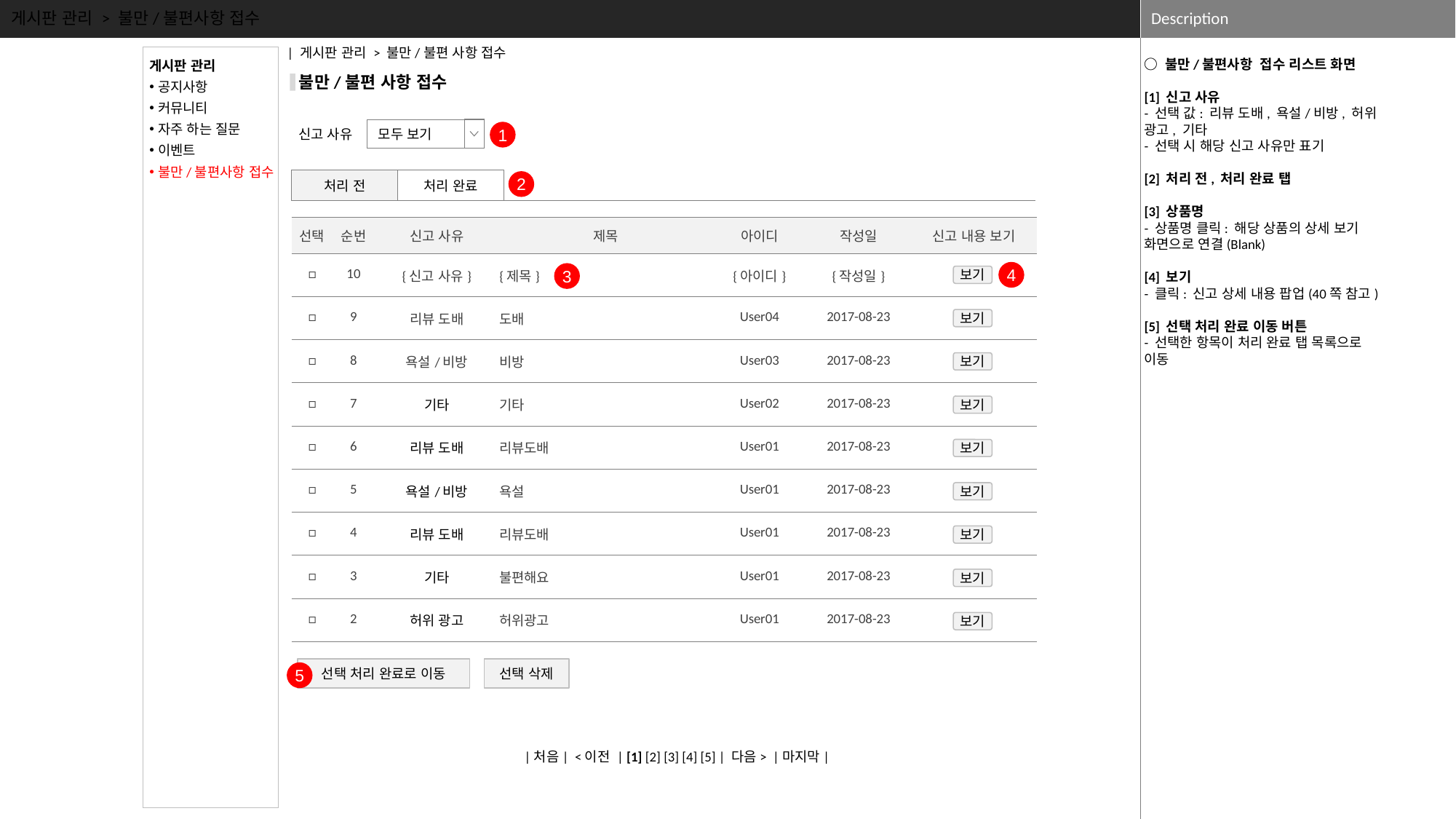

게시판 관리 > 불만/불편사항 접수
| 게시판 관리 > 불만/불편 사항 접수

○ 불만/불편사항  접수 리스트 화면

[1] 신고 사유
- 선택 값: 리뷰 도배, 욕설/비방, 허위 광고, 기타
- 선택 시 해당 신고 사유만 표기

[2] 처리 전, 처리 완료 탭

[3] 상품명
- 상품명 클릭: 해당 상품의 상세 보기 화면으로 연결(Blank)

[4] 보기
- 클릭: 신고 상세 내용 팝업(40쪽 참고)

[5] 선택 처리 완료 이동 버튼
- 선택한 항목이 처리 완료 탭 목록으로 이동

게시판 관리
공지사항
커뮤니티
자주 하는 질문
이벤트
불만/불편사항 접수
불만/불편 사항 접수

모두 보기

신고 사유
1
처리 전
처리 완료
2
| 선택 | 순번 | 신고 사유 | 제목 | 아이디 | 작성일 | 신고 내용 보기 |
| --- | --- | --- | --- | --- | --- | --- |
| □ | 10 | {신고 사유} | {제목} | {아이디} | {작성일} |  |
| □ | 9 | 리뷰 도배 | 도배 | User04 | 2017-08-23 |  |
| □ | 8 | 욕설/비방 | 비방 | User03 | 2017-08-23 |  |
| □ | 7 | 기타 | 기타 | User02 | 2017-08-23 |  |
| □ | 6 | 리뷰 도배 | 리뷰도배 | User01 | 2017-08-23 |  |
| □ | 5 | 욕설/비방 | 욕설 | User01 | 2017-08-23 |  |
| □ | 4 | 리뷰 도배 | 리뷰도배 | User01 | 2017-08-23 |  |
| □ | 3 | 기타 | 불편해요 | User01 | 2017-08-23 |  |
| □ | 2 | 허위 광고 | 허위광고 | User01 | 2017-08-23 |  |
4
3
보기
보기
보기
보기
보기
보기
보기
보기
보기
선택 처리 완료로 이동
선택 삭제
5
|처음|  <이전 | [1] [2] [3] [4] [5] | 다음>  |마지막|